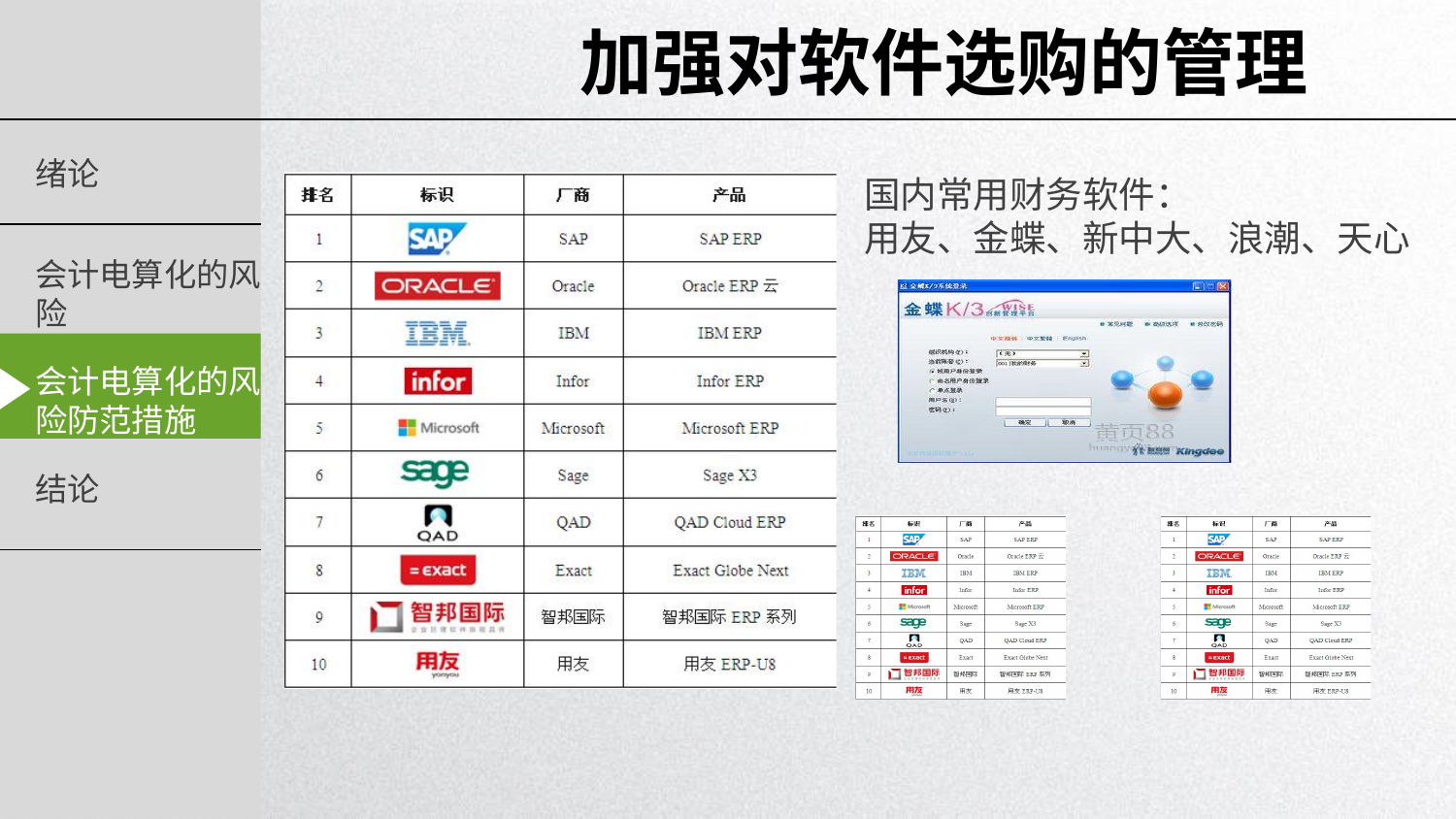

加强对软件选购的管理
国内常用财务软件：
用友、金蝶、新中大、浪潮、天心

延时符